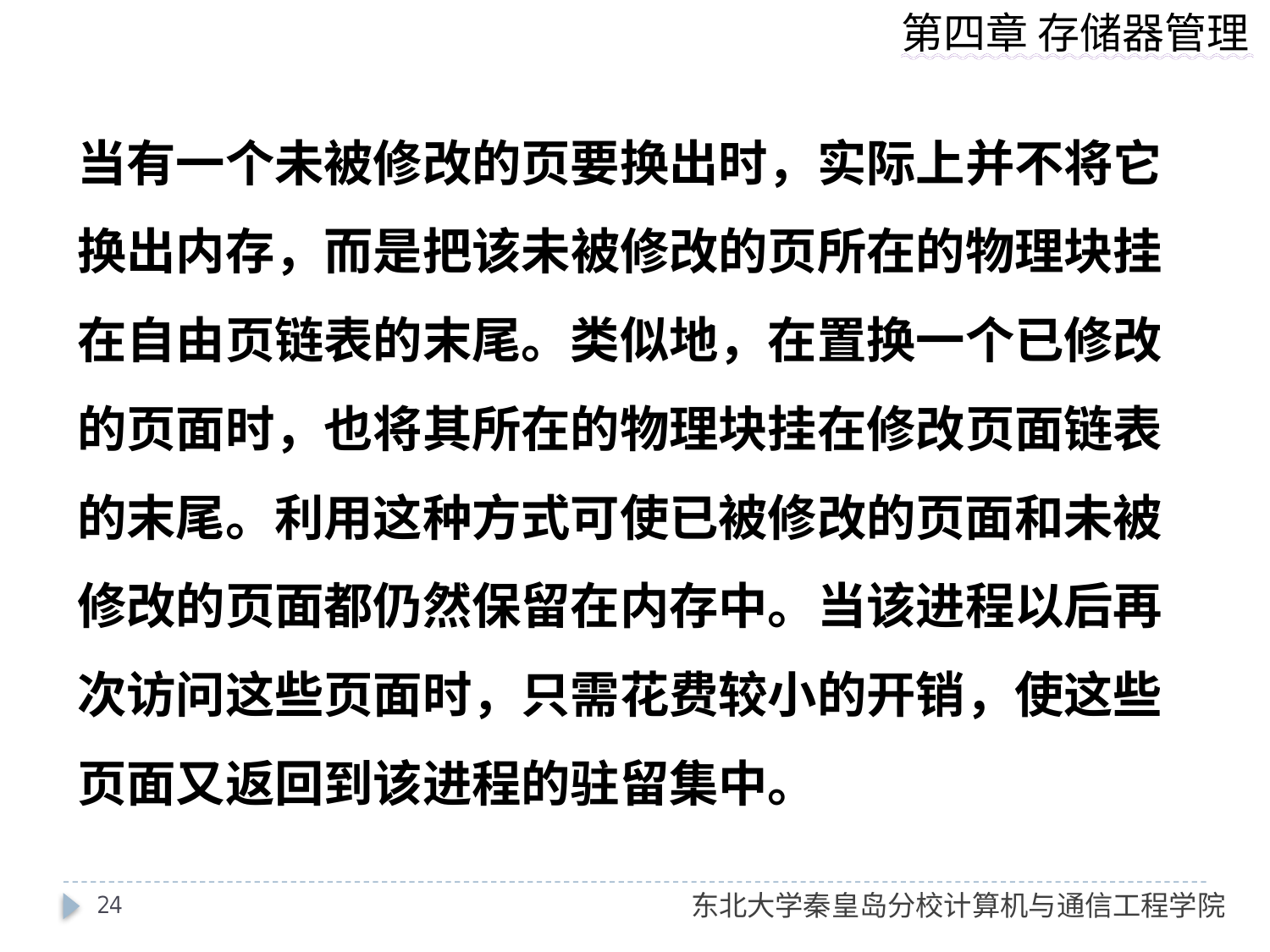

当有一个未被修改的页要换出时，实际上并不将它换出内存，而是把该未被修改的页所在的物理块挂在自由页链表的末尾。类似地，在置换一个已修改的页面时，也将其所在的物理块挂在修改页面链表的末尾。利用这种方式可使已被修改的页面和未被修改的页面都仍然保留在内存中。当该进程以后再次访问这些页面时，只需花费较小的开销，使这些页面又返回到该进程的驻留集中。
24